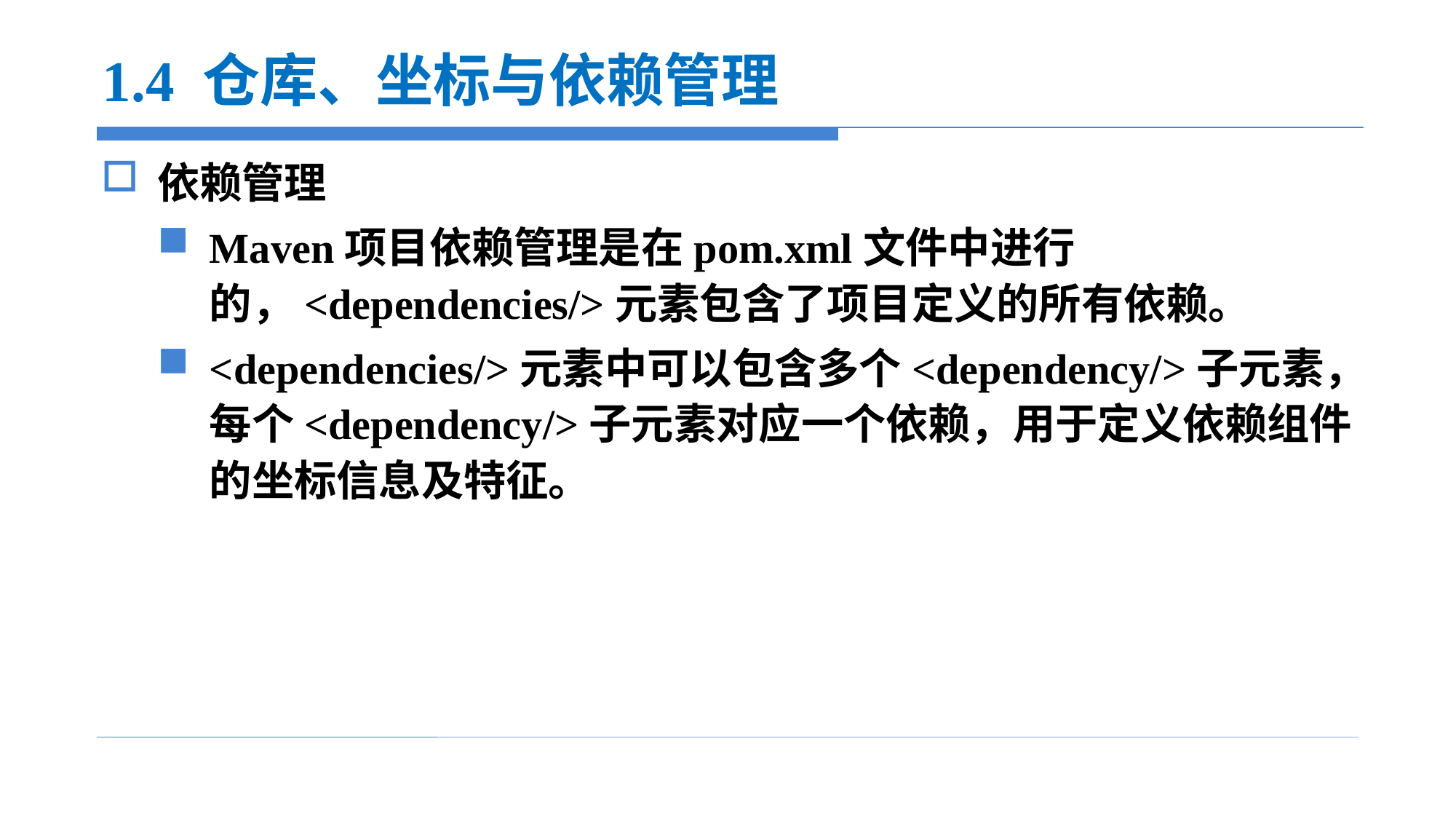

# 1.4 仓库、坐标与依赖管理
依赖管理
Maven项目依赖管理是在pom.xml文件中进行的，<dependencies/>元素包含了项目定义的所有依赖。
<dependencies/>元素中可以包含多个<dependency/>子元素，每个<dependency/>子元素对应一个依赖，用于定义依赖组件的坐标信息及特征。
46